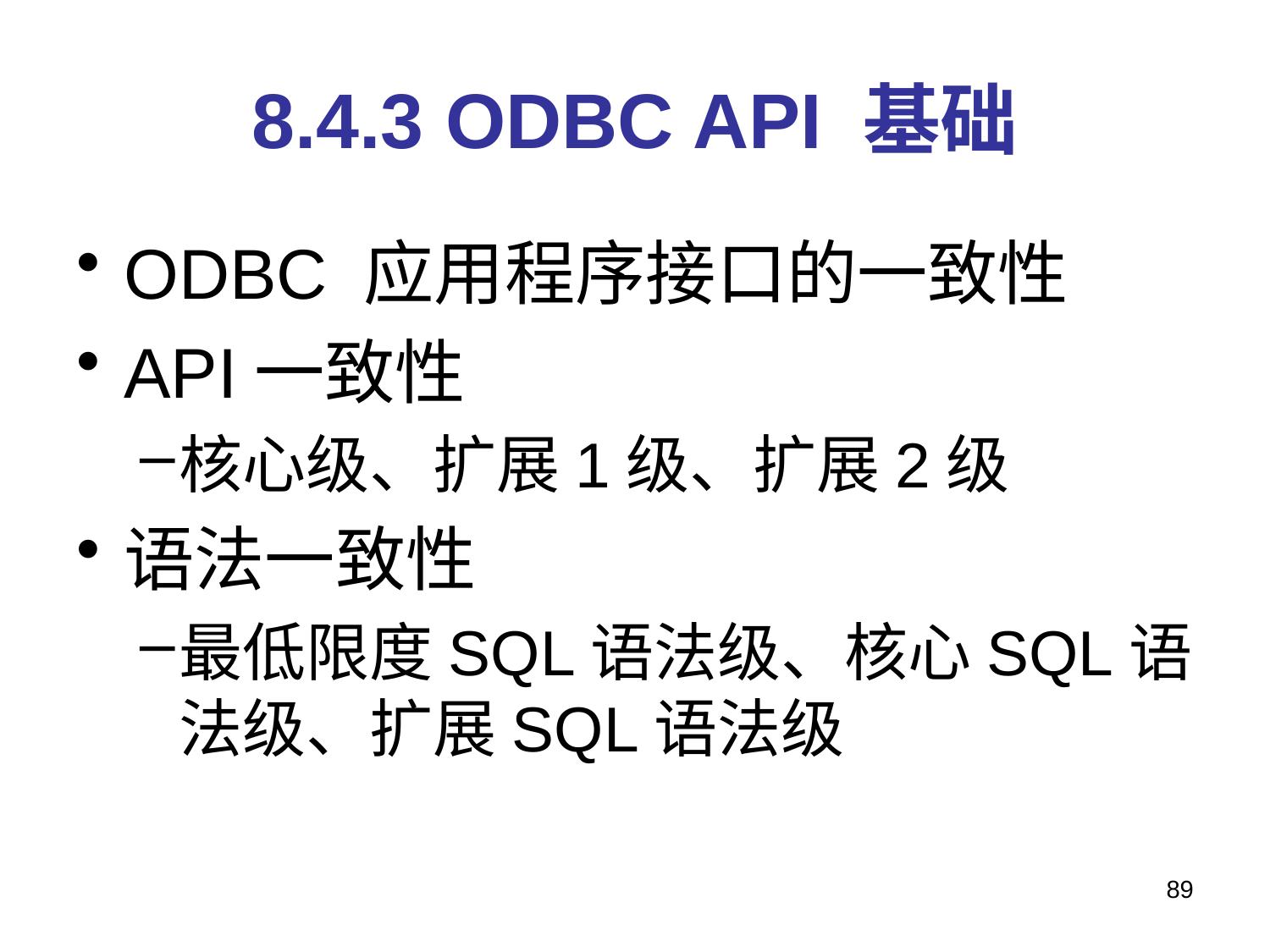

# 8.4.3 ODBC API 基础
ODBC 应用程序接口的一致性
API一致性
核心级、扩展1级、扩展2级
语法一致性
最低限度SQL语法级、核心SQL语法级、扩展SQL语法级

89